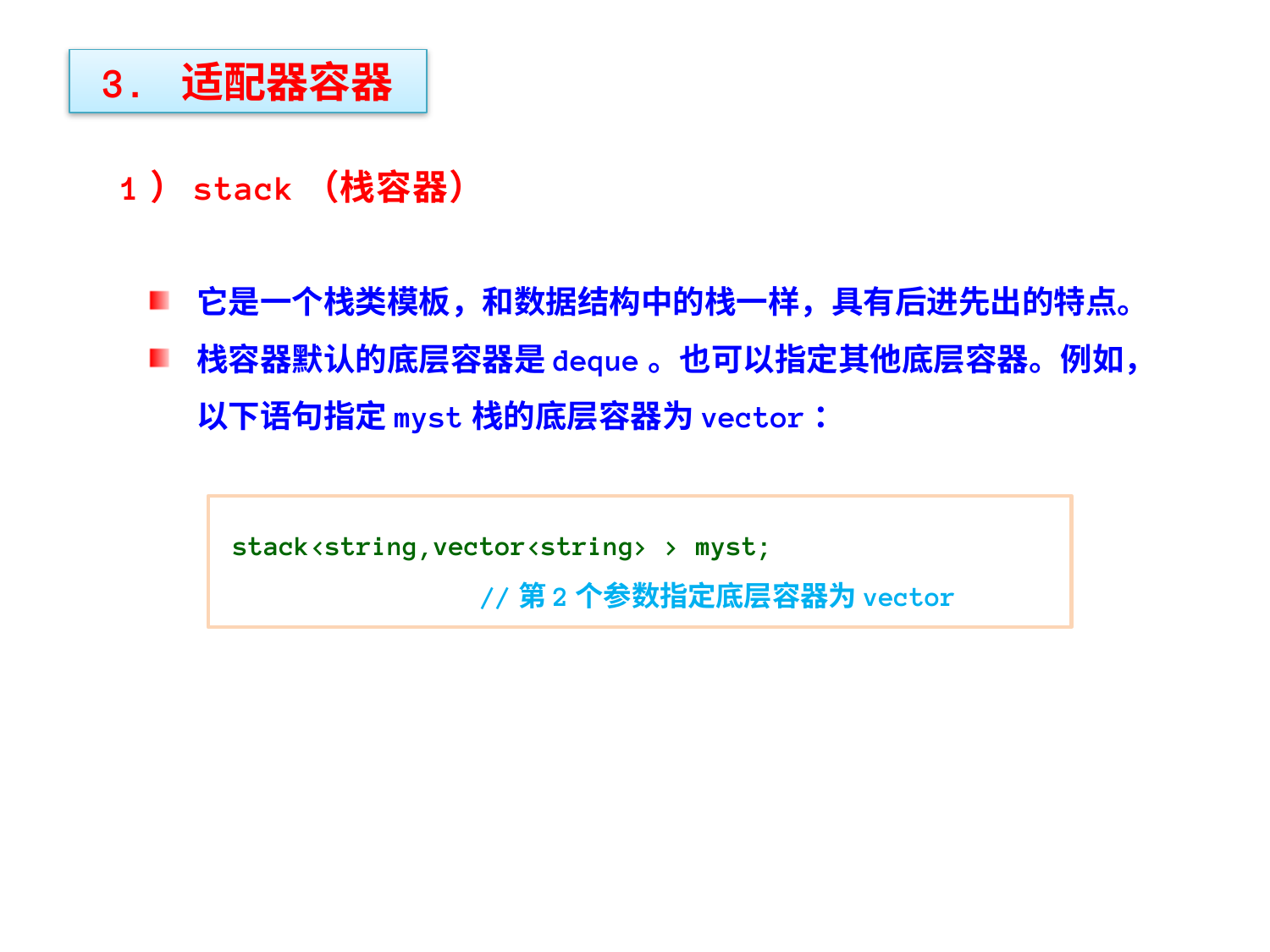

3. 适配器容器
1）stack（栈容器）
它是一个栈类模板，和数据结构中的栈一样，具有后进先出的特点。
栈容器默认的底层容器是deque。也可以指定其他底层容器。例如，以下语句指定myst栈的底层容器为vector：
stack<string,vector<string> > myst;
                //第2个参数指定底层容器为vector